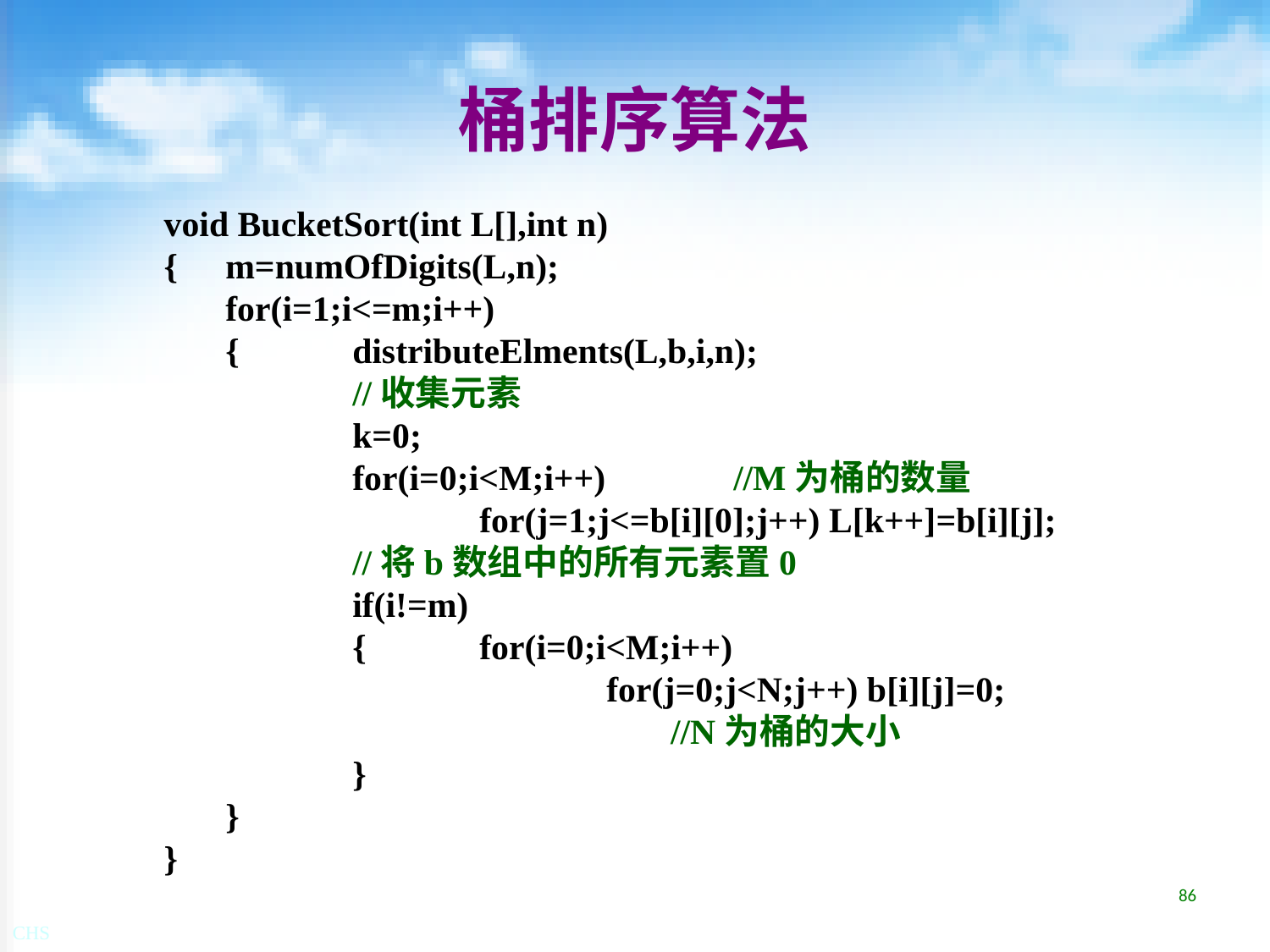

# 桶排序算法
void BucketSort(int L[],int n)
{	m=numOfDigits(L,n);
	for(i=1;i<=m;i++)
	{	distributeElments(L,b,i,n);
		//收集元素
		k=0;
		for(i=0;i<M;i++) 	//M为桶的数量
			for(j=1;j<=b[i][0];j++) L[k++]=b[i][j];
		//将b数组中的所有元素置0
		if(i!=m)
		{	for(i=0;i<M;i++)
				for(j=0;j<N;j++) b[i][j]=0;
                                                         //N为桶的大小
		}
	}
}
86